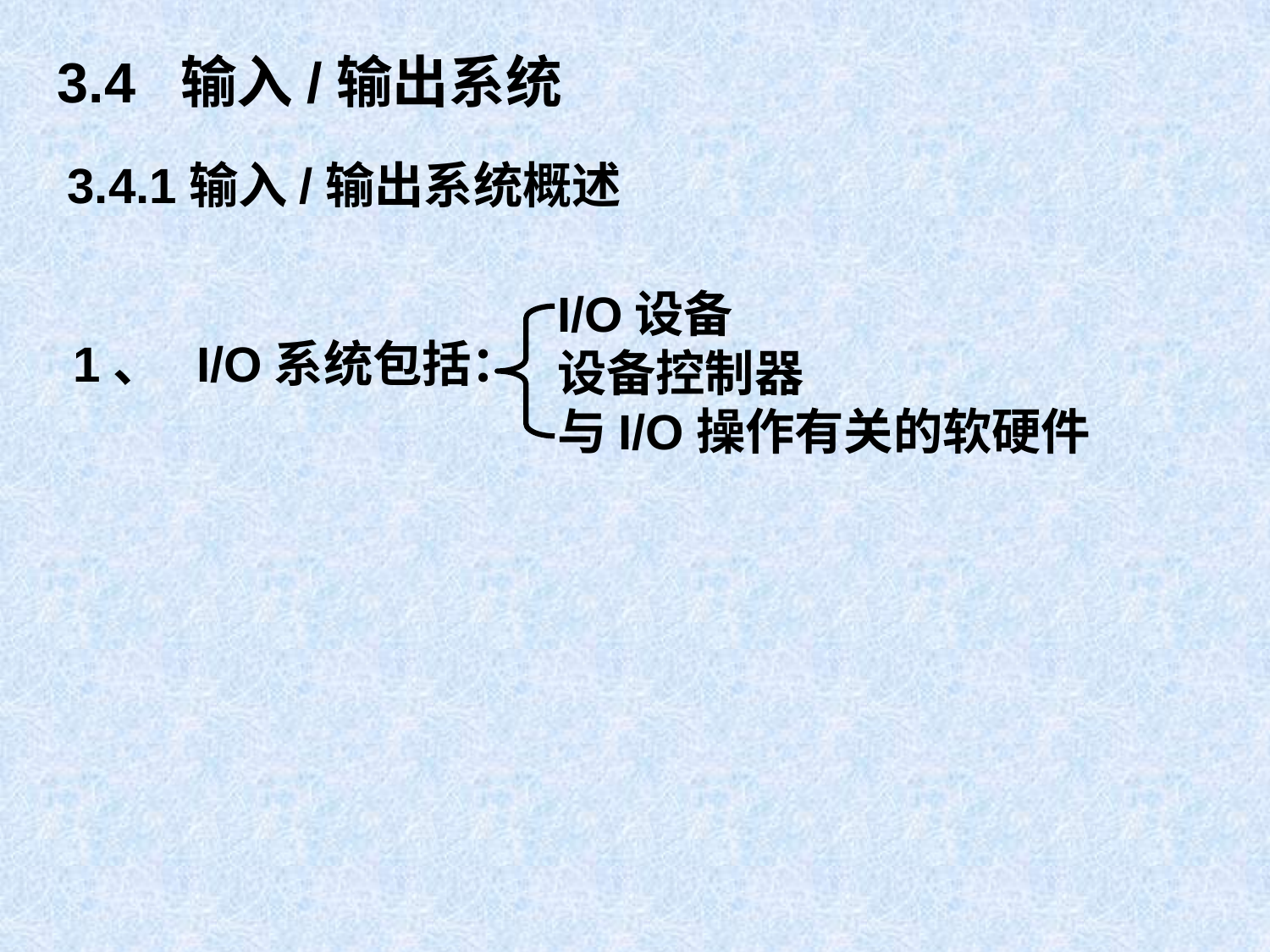

3.4  输入/输出系统
3.4.1输入/输出系统概述

I/O设备
设备控制器
与I/O操作有关的软硬件

1、  I/O系统包括：